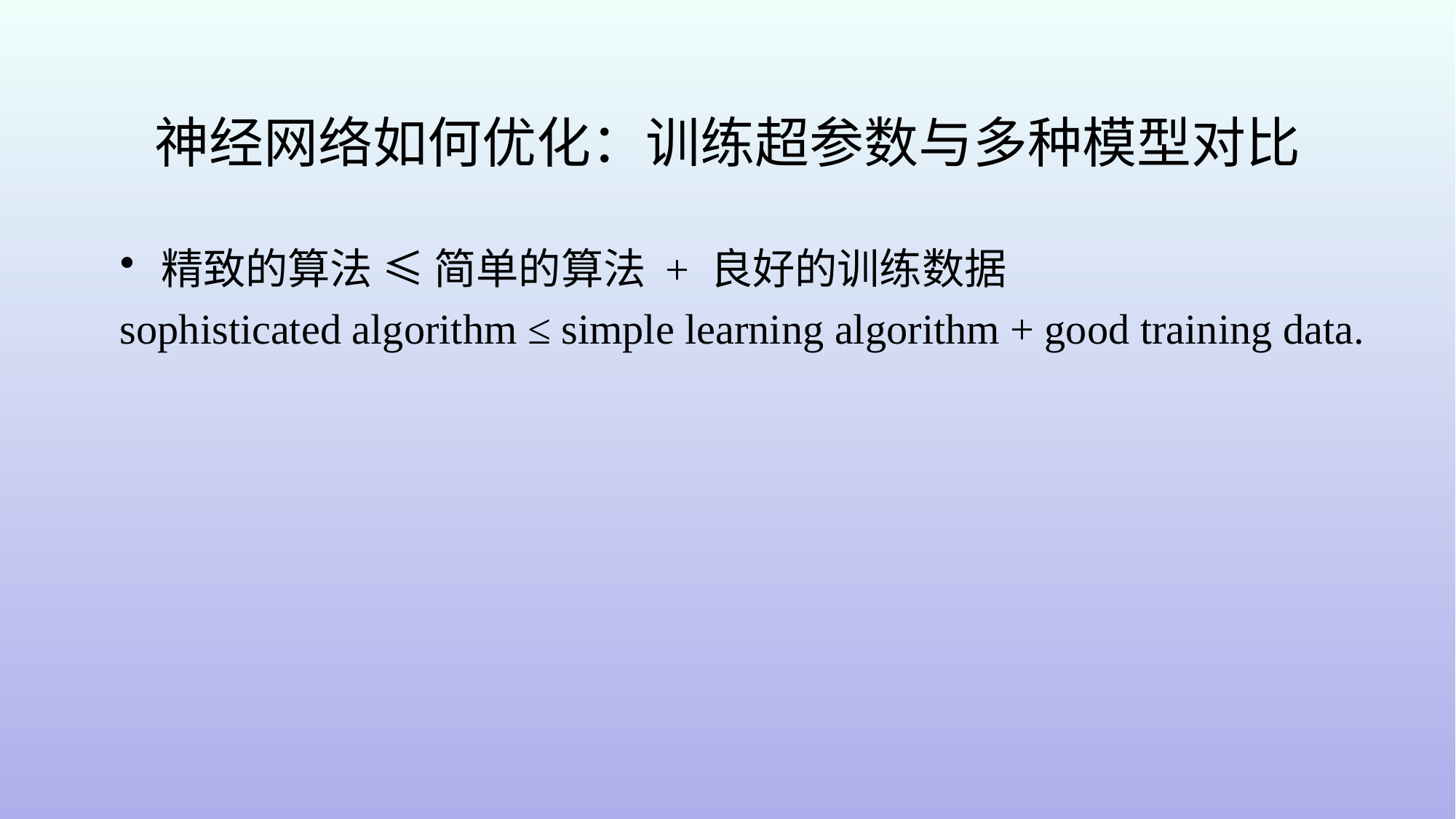

# 神经网络如何优化：训练超参数与多种模型对比
精致的算法 ≤ 简单的算法 + 良好的训练数据
sophisticated algorithm ≤ simple learning algorithm + good training data.